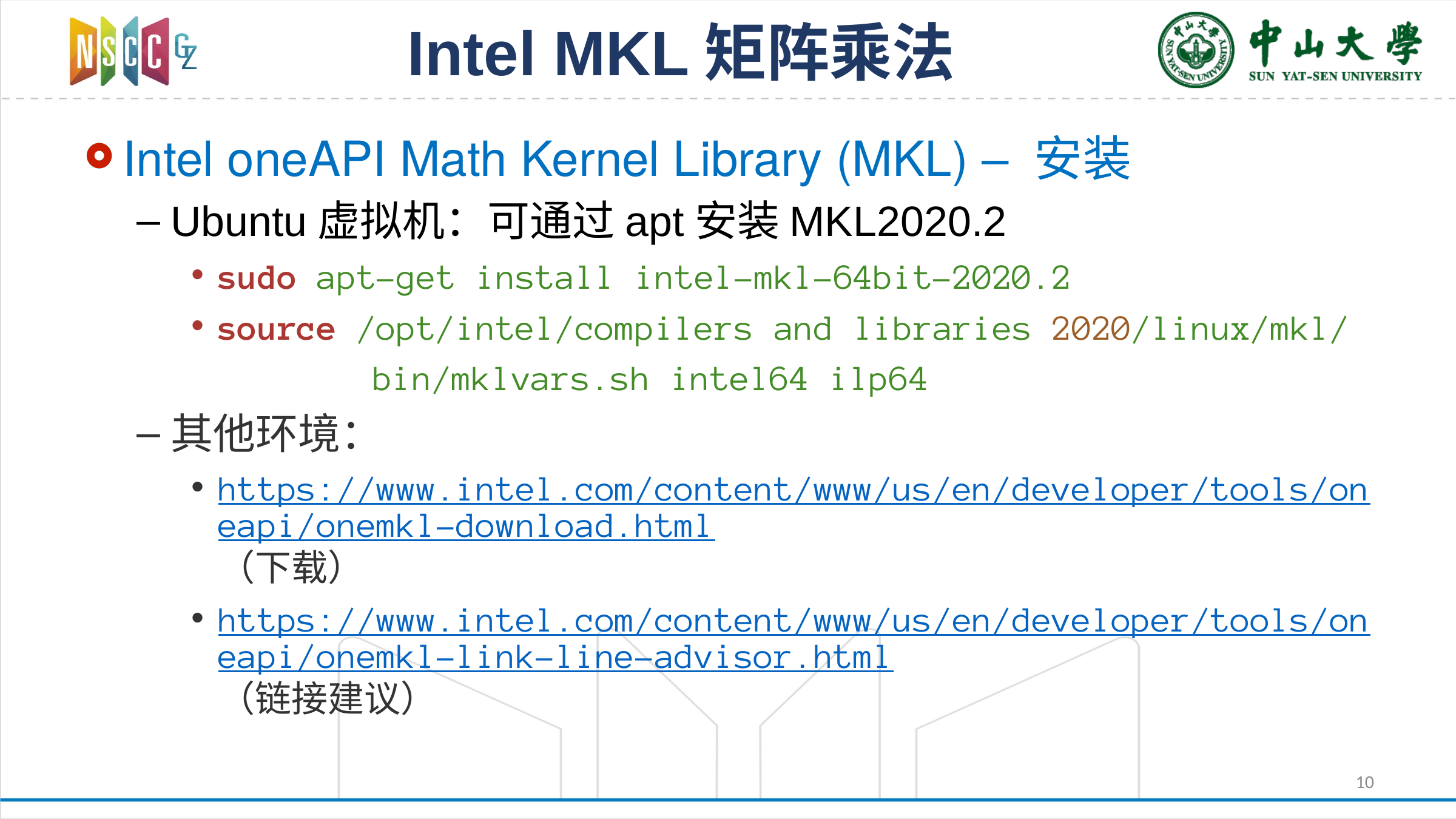

# Intel MKL矩阵乘法
Intel oneAPI Math Kernel Library (MKL) – 安装
Ubuntu虚拟机：可通过apt安装MKL2020.2
sudo apt-get install intel-mkl-64bit-2020.2
source /opt/intel/compilers and libraries 2020/linux/mkl/
		bin/mklvars.sh intel64 ilp64
其他环境：
https://www.intel.com/content/www/us/en/developer/tools/oneapi/onemkl-download.html（下载）
https://www.intel.com/content/www/us/en/developer/tools/oneapi/onemkl-link-line-advisor.html（链接建议）

10